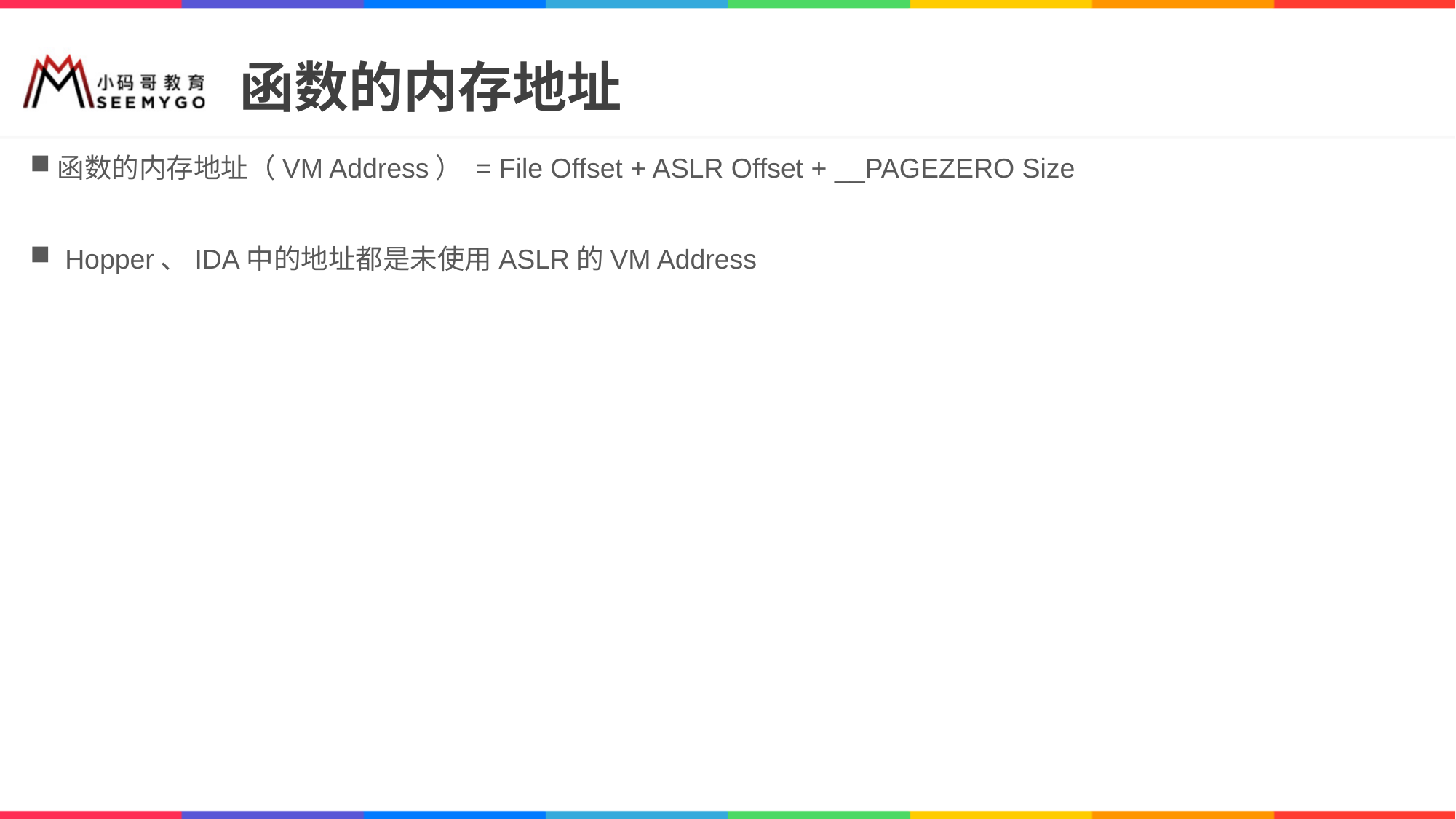

# 函数的内存地址
函数的内存地址（VM Address） = File Offset + ASLR Offset + __PAGEZERO Size

 Hopper、IDA中的地址都是未使用ASLR的VM Address